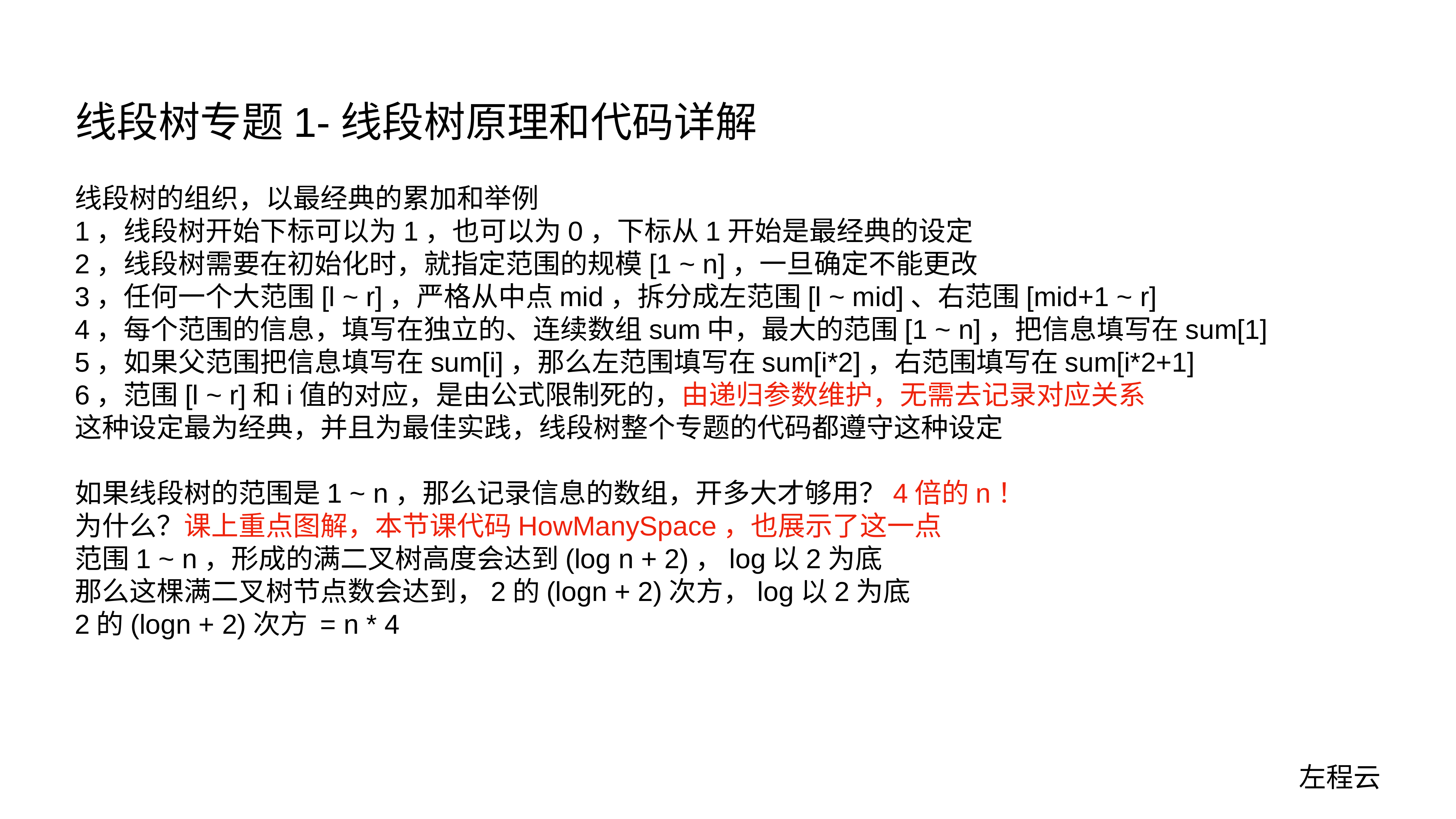

# 线段树专题1-线段树原理和代码详解
线段树的组织，以最经典的累加和举例
1，线段树开始下标可以为1，也可以为0，下标从1开始是最经典的设定
2，线段树需要在初始化时，就指定范围的规模[1 ~ n]，一旦确定不能更改
3，任何一个大范围[l ~ r]，严格从中点mid，拆分成左范围[l ~ mid]、右范围[mid+1 ~ r]
4，每个范围的信息，填写在独立的、连续数组sum中，最大的范围[1 ~ n]，把信息填写在sum[1]
5，如果父范围把信息填写在sum[i]，那么左范围填写在sum[i*2]，右范围填写在sum[i*2+1]
6，范围[l ~ r]和i值的对应，是由公式限制死的，由递归参数维护，无需去记录对应关系
这种设定最为经典，并且为最佳实践，线段树整个专题的代码都遵守这种设定

如果线段树的范围是1 ~ n，那么记录信息的数组，开多大才够用？4倍的n！
为什么？课上重点图解，本节课代码HowManySpace，也展示了这一点
范围1 ~ n，形成的满二叉树高度会达到(log n + 2)，log以2为底
那么这棵满二叉树节点数会达到，2的(logn + 2)次方，log以2为底
2的(logn + 2)次方 = n * 4
左程云